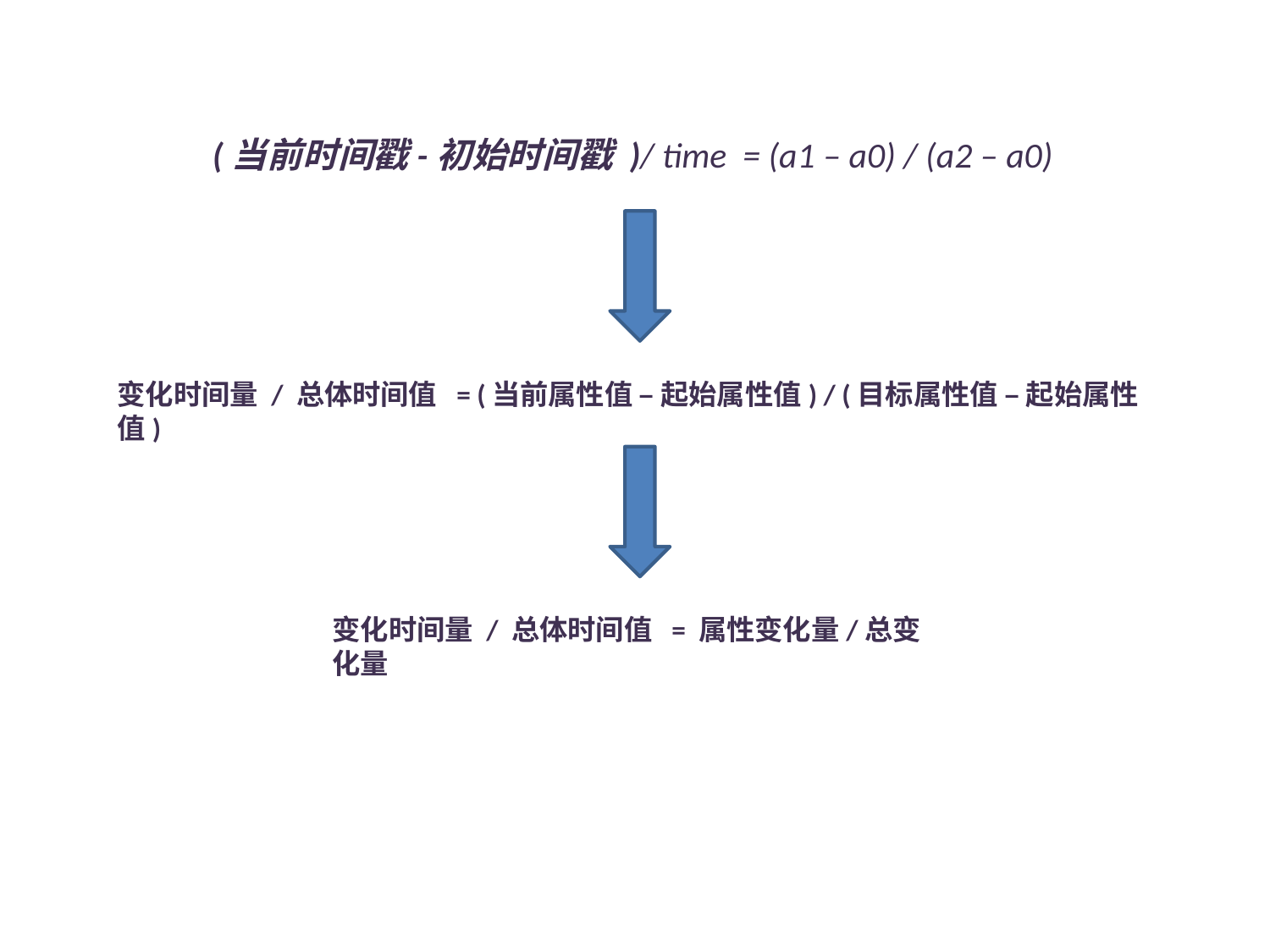

(当前时间戳-初始时间戳 )/ time  = (a1 – a0) / (a2 – a0)

变化时间量 / 总体时间值  = (当前属性值 – 起始属性值) / (目标属性值 – 起始属性值)

变化时间量 / 总体时间值  = 属性变化量/总变化量